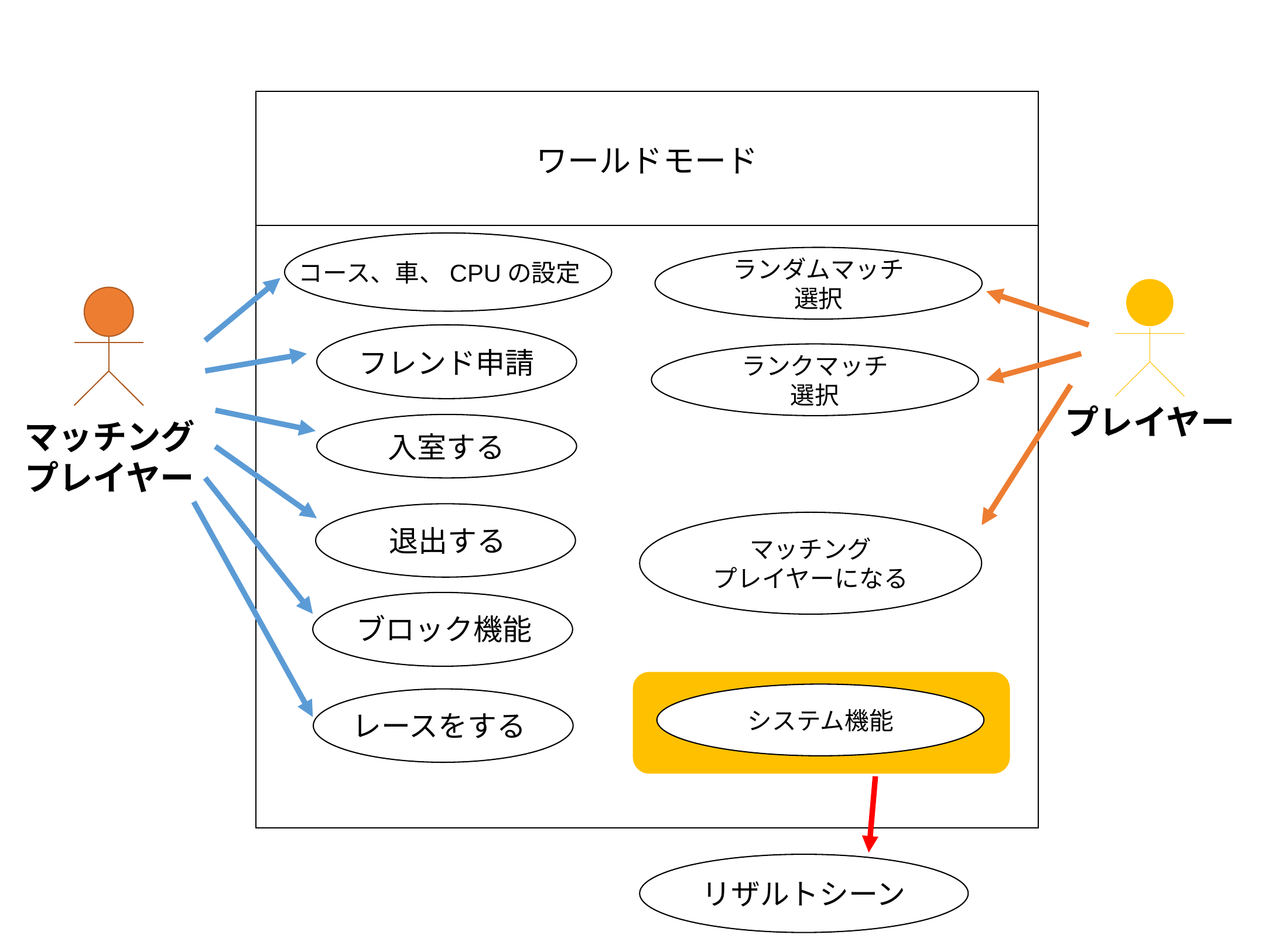

| ワールドモード |
| --- |
|  |

ランダムマッチ
選択
コース、車、CPUの設定

プレイヤー

フレンド申請
ランクマッチ
選択
マッチング
プレイヤー
入室する

マッチング
プレイヤーになる
退出する

ブロック機能

システム機能

レースをする

リザルトシーン